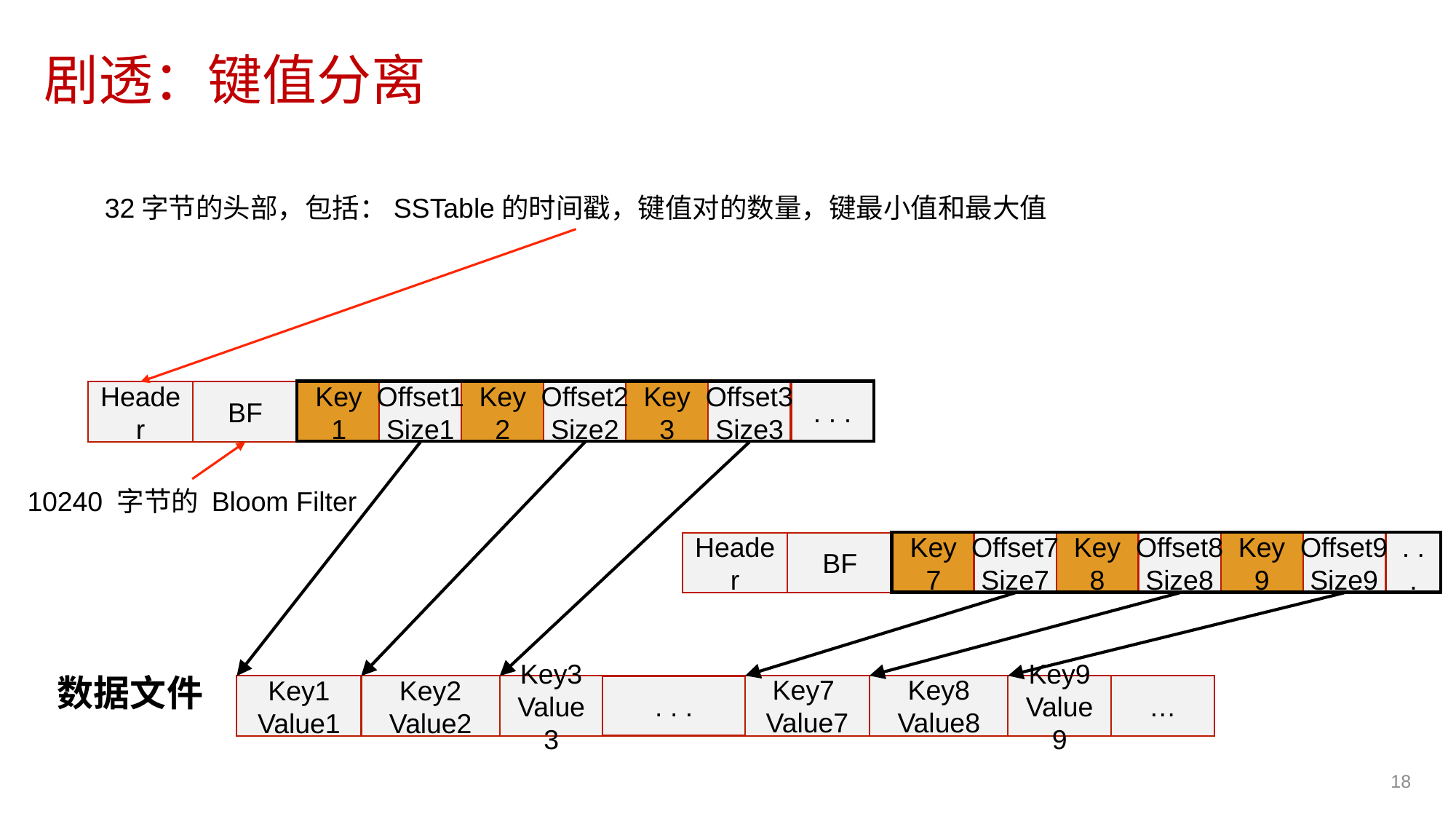

# 剧透：键值分离
32字节的头部，包括：SSTable的时间戳，键值对的数量，键最小值和最大值

Header
BF
Key1
Offset1
Size1
Key2
Offset2
Size2
Key3
Offset3
Size3
. . .

10240 字节的 Bloom Filter

Header
BF
Key7
Offset7
Size7
Key8
Offset8
Size8
Key9
Offset9
Size9
. . .

数据文件
…
Key7
Value7
Key8 Value8
Key9 Value9
Key1
Value1
Key2
Value2
Key3 Value3
. . .
18